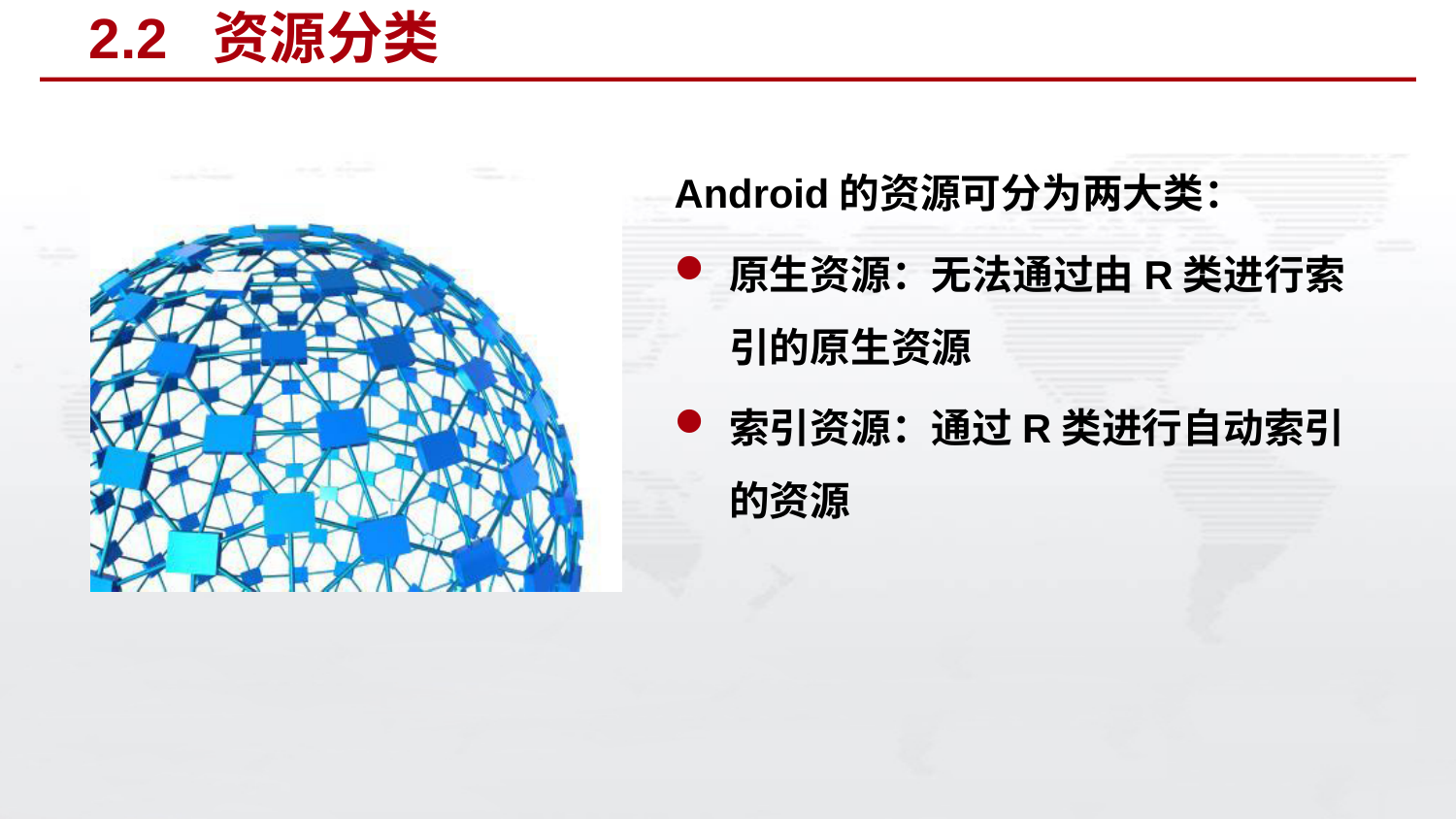

# 2.2  资源分类
Android的资源可分为两大类：
原生资源：无法通过由R类进行索引的原生资源
索引资源：通过R类进行自动索引的资源